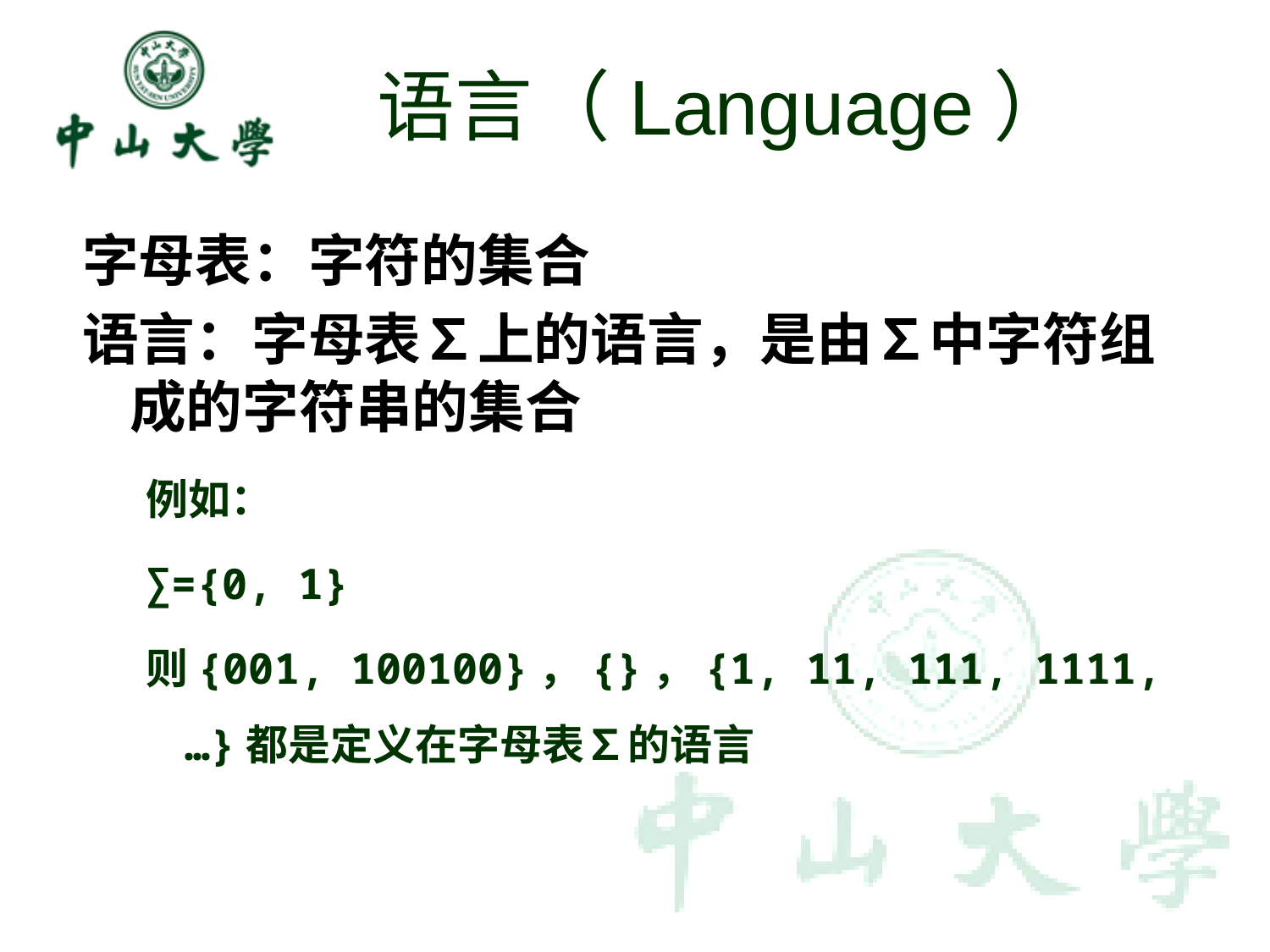

# 语言（Language）
字母表：字符的集合
语言：字母表∑上的语言，是由∑中字符组成的字符串的集合
例如：
∑={0, 1}
则{001, 100100}，{}，{1, 11, 111, 1111, …}都是定义在字母表∑的语言